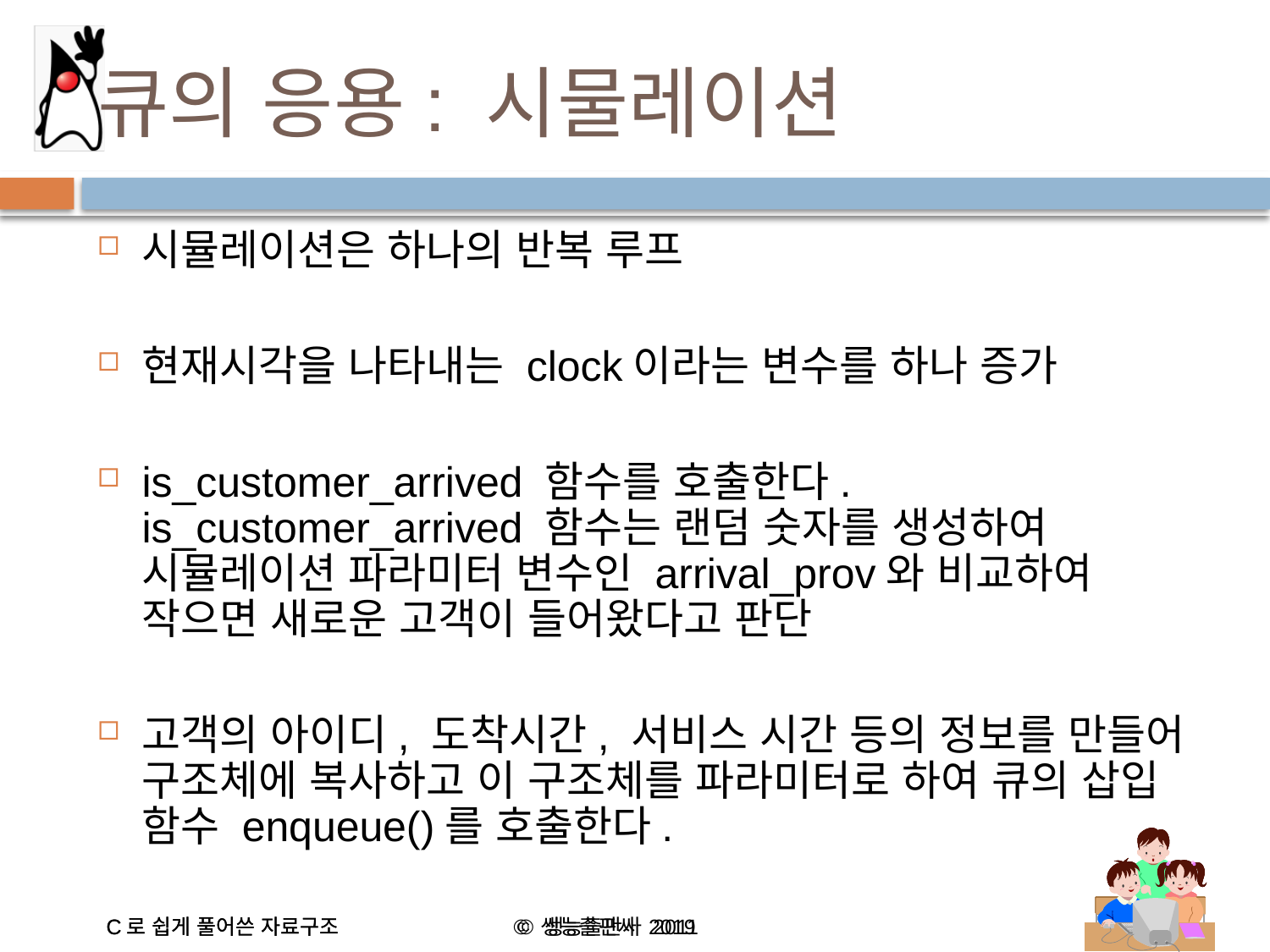

# 큐의 응용: 시물레이션
시뮬레이션은 하나의 반복 루프

현재시각을 나타내는 clock이라는 변수를 하나 증가

is_customer_arrived 함수를 호출한다. is_customer_arrived 함수는 랜덤 숫자를 생성하여 시뮬레이션 파라미터 변수인 arrival_prov와 비교하여 작으면 새로운 고객이 들어왔다고 판단

고객의 아이디, 도착시간, 서비스 시간 등의 정보를 만들어 구조체에 복사하고 이 구조체를 파라미터로 하여 큐의 삽입 함수 enqueue()를 호출한다.